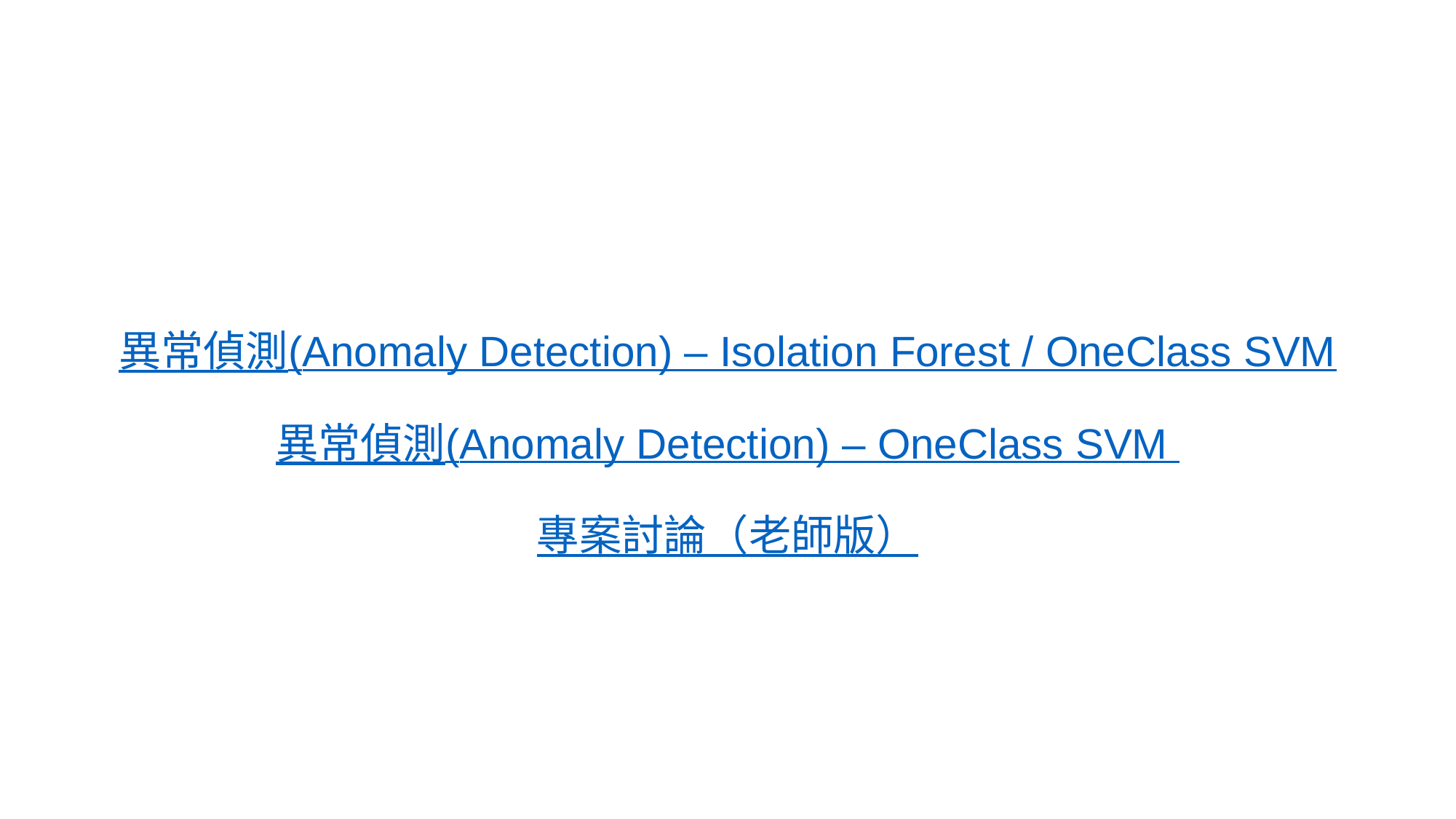

異常偵測(Anomaly Detection) – Isolation Forest / OneClass SVM
異常偵測(Anomaly Detection) – OneClass SVM
專案討論（老師版）